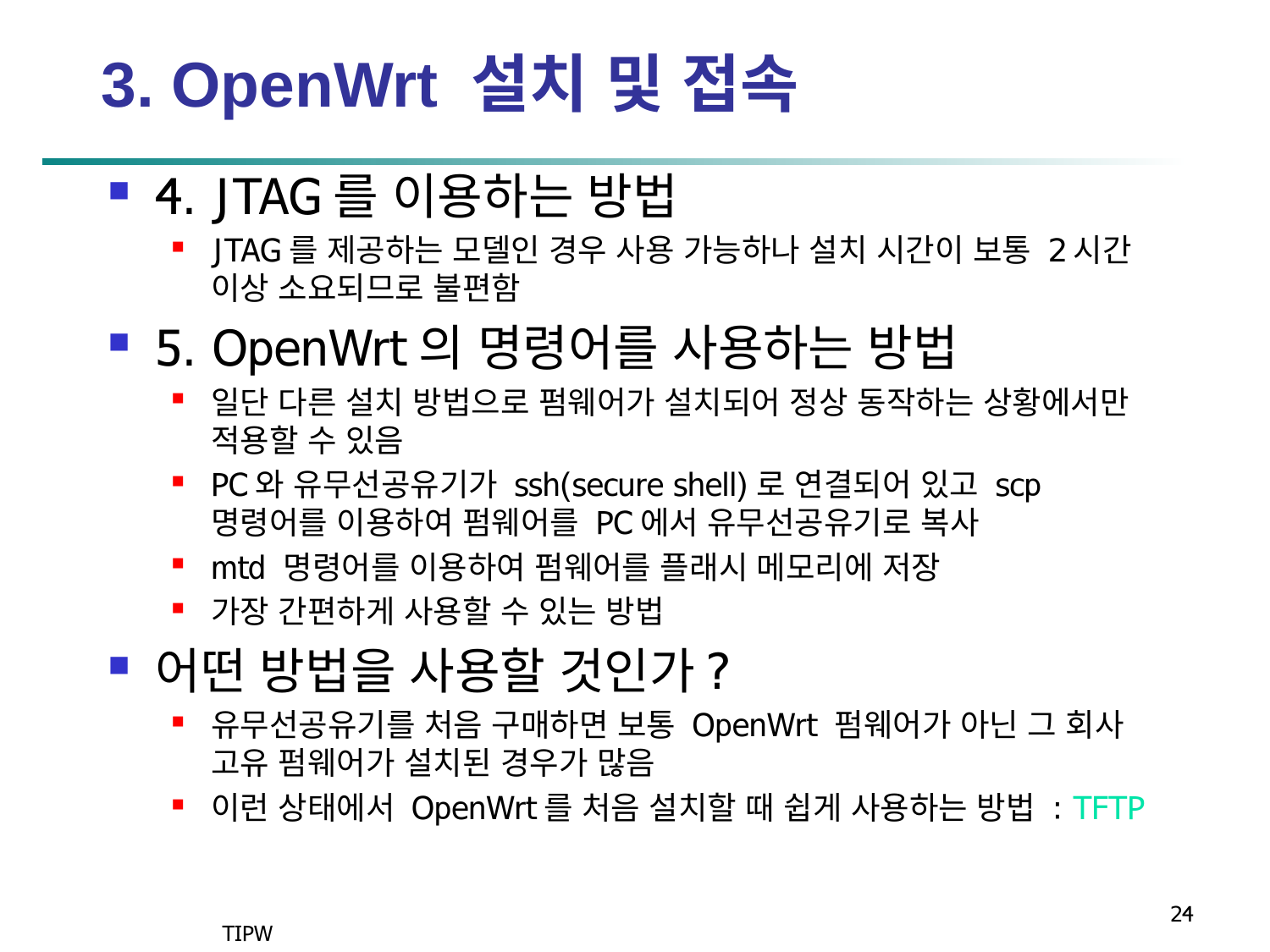

# 3. OpenWrt 설치 및 접속
4. JTAG를 이용하는 방법
JTAG를 제공하는 모델인 경우 사용 가능하나 설치 시간이 보통 2시간 이상 소요되므로 불편함
5. OpenWrt의 명령어를 사용하는 방법
일단 다른 설치 방법으로 펌웨어가 설치되어 정상 동작하는 상황에서만 적용할 수 있음
PC와 유무선공유기가 ssh(secure shell)로 연결되어 있고 scp 명령어를 이용하여 펌웨어를 PC에서 유무선공유기로 복사
mtd 명령어를 이용하여 펌웨어를 플래시 메모리에 저장
가장 간편하게 사용할 수 있는 방법
어떤 방법을 사용할 것인가?
유무선공유기를 처음 구매하면 보통 OpenWrt 펌웨어가 아닌 그 회사 고유 펌웨어가 설치된 경우가 많음
이런 상태에서 OpenWrt를 처음 설치할 때 쉽게 사용하는 방법 : TFTP
24
TIPW